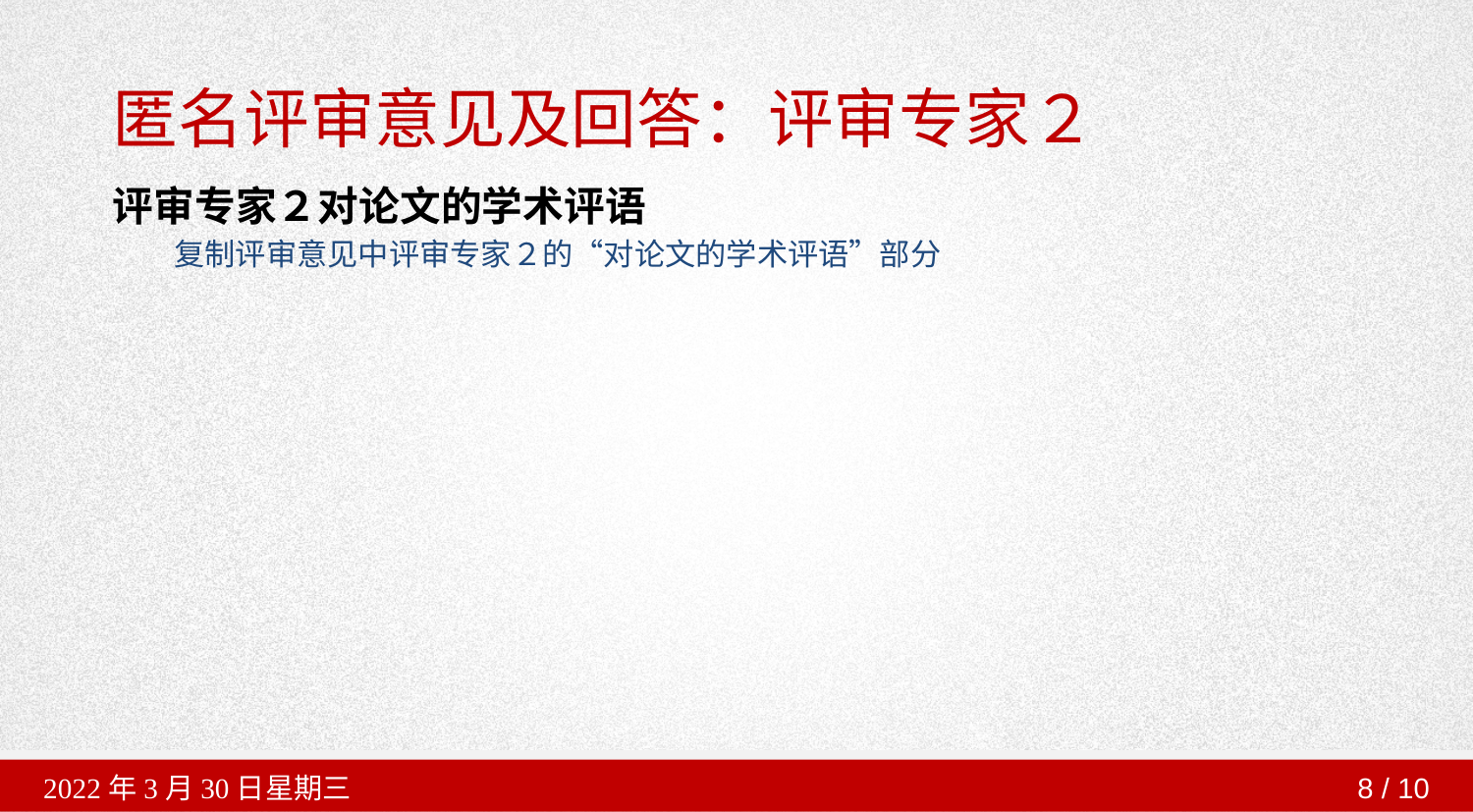

# 匿名评审意见及回答：评审专家２
评审专家２对论文的学术评语
　　复制评审意见中评审专家２的“对论文的学术评语”部分
2022年3月30日星期三
8 / 10